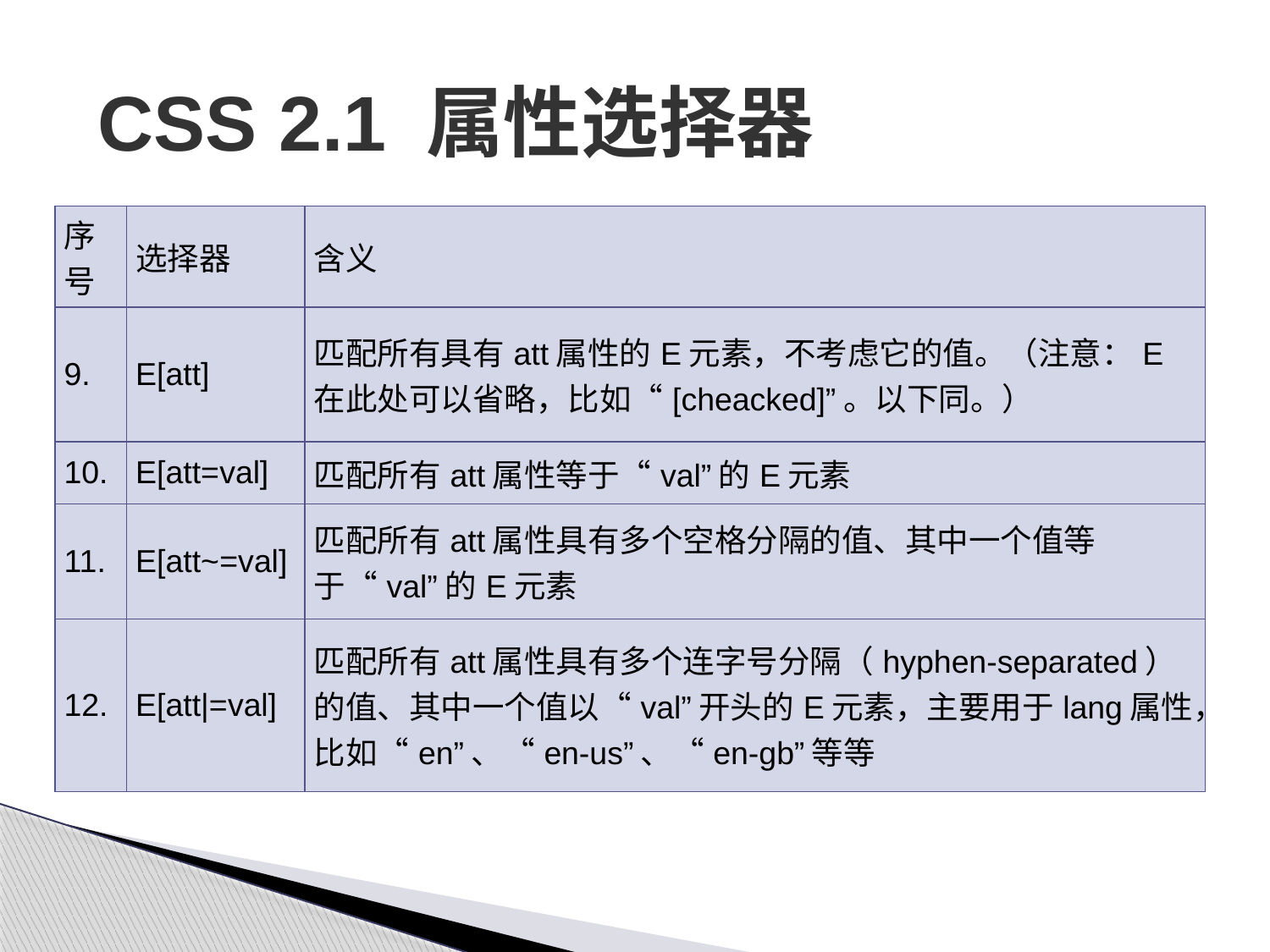

# CSS 2.1 属性选择器
| 序号 | 选择器 | 含义 |
| --- | --- | --- |
| 9. | E[att] | 匹配所有具有att属性的E元素，不考虑它的值。（注意：E在此处可以省略，比如“[cheacked]”。以下同。） |
| 10. | E[att=val] | 匹配所有att属性等于“val”的E元素 |
| 11. | E[att~=val] | 匹配所有att属性具有多个空格分隔的值、其中一个值等于“val”的E元素 |
| 12. | E[att|=val] | 匹配所有att属性具有多个连字号分隔（hyphen-separated）的值、其中一个值以“val”开头的E元素，主要用于lang属性，比如“en”、“en-us”、“en-gb”等等 |